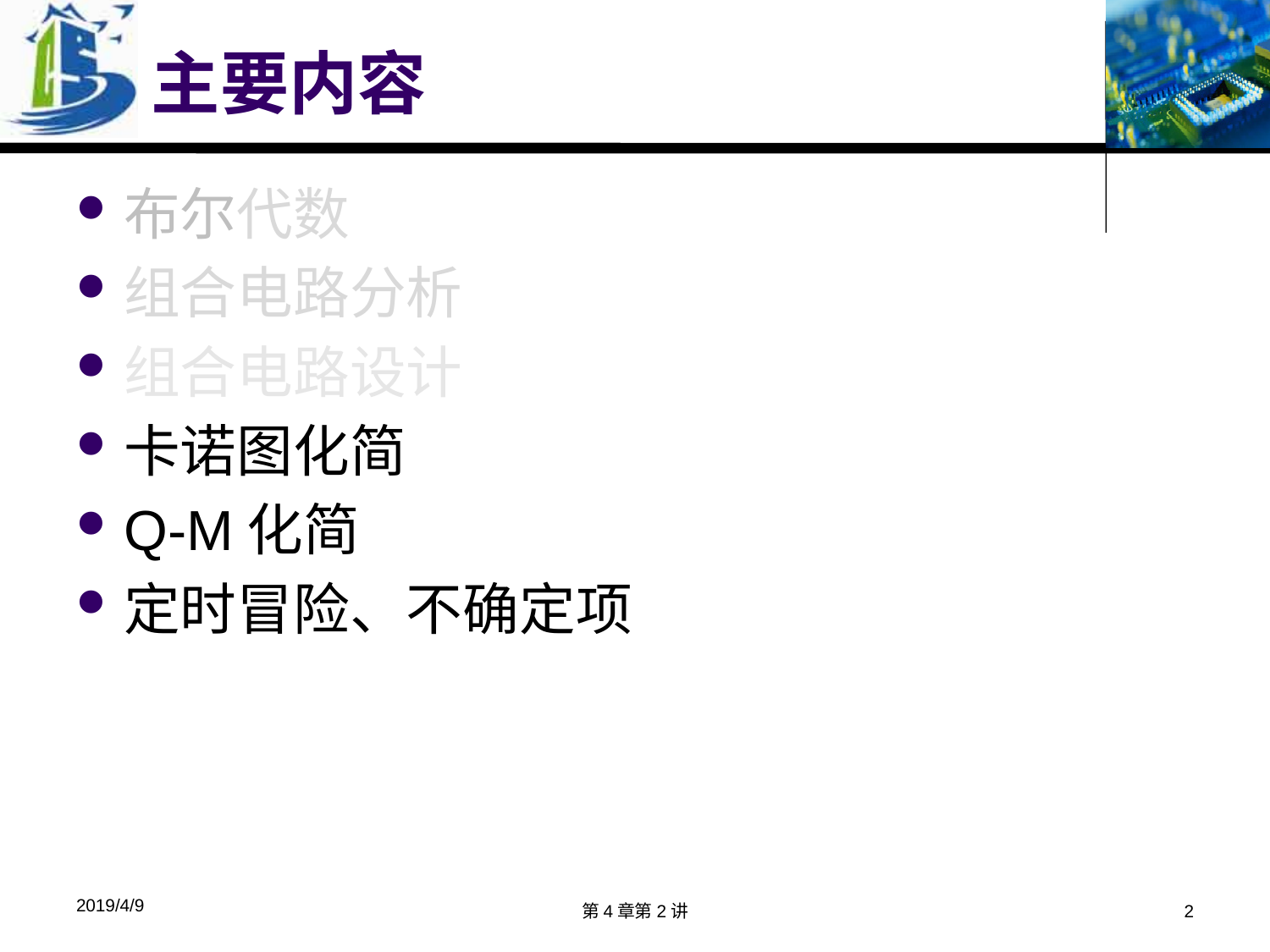

# 主要内容
布尔代数
组合电路分析
组合电路设计
卡诺图化简
Q-M化简
定时冒险、不确定项
2019/4/9
第4章第2讲
2